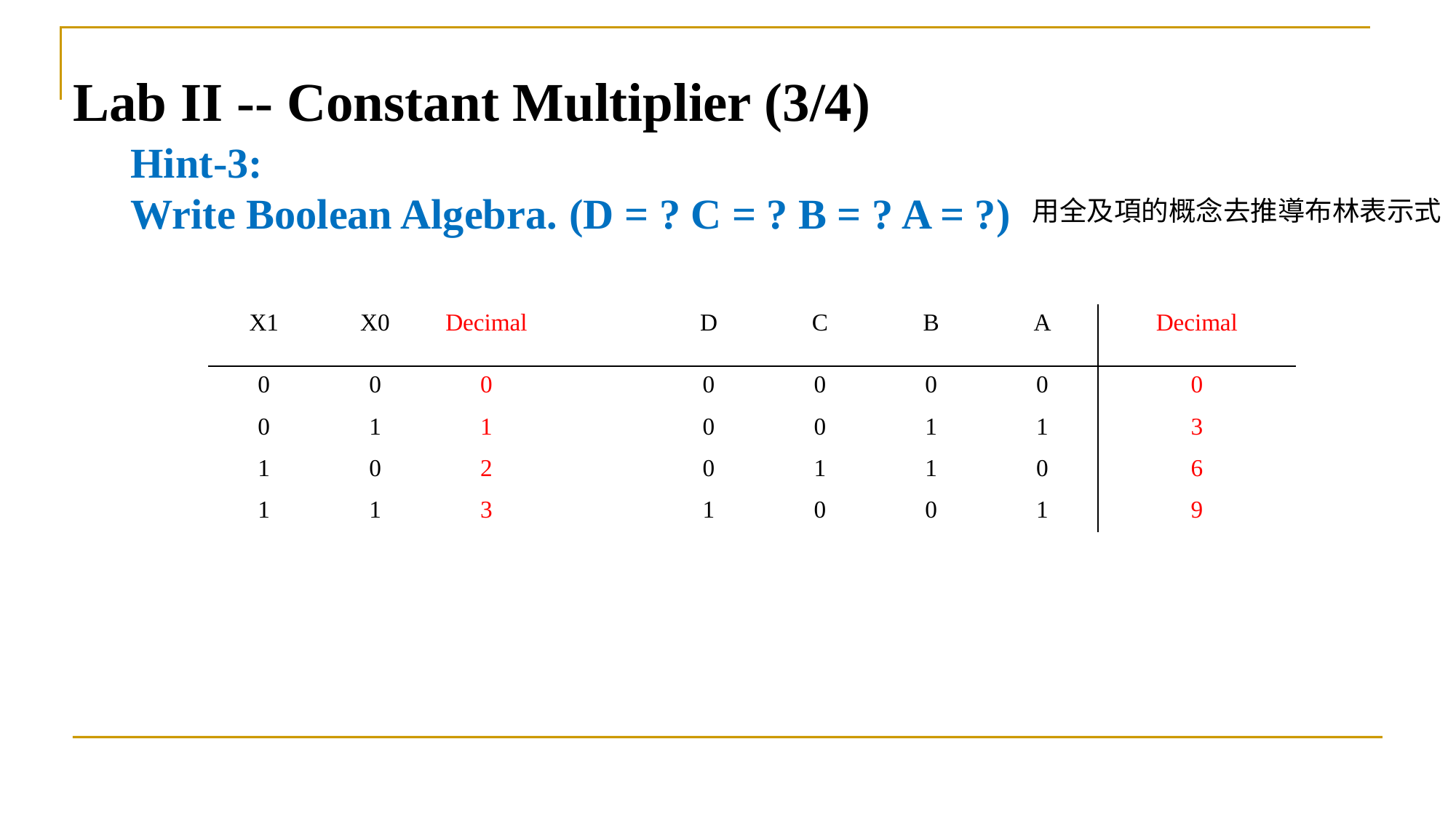

Lab II -- Constant Multiplier (3/4)
Hint-3:
Write Boolean Algebra. (D = ? C = ? B = ? A = ?)
用全及項的概念去推導布林表示式
| X1 | X0 | Decimal |  | D | C | B | A | Decimal |
| --- | --- | --- | --- | --- | --- | --- | --- | --- |
| 0 | 0 | 0 |  | 0 | 0 | 0 | 0 | 0 |
| 0 | 1 | 1 |  | 0 | 0 | 1 | 1 | 3 |
| 1 | 0 | 2 |  | 0 | 1 | 1 | 0 | 6 |
| 1 | 1 | 3 |  | 1 | 0 | 0 | 1 | 9 |